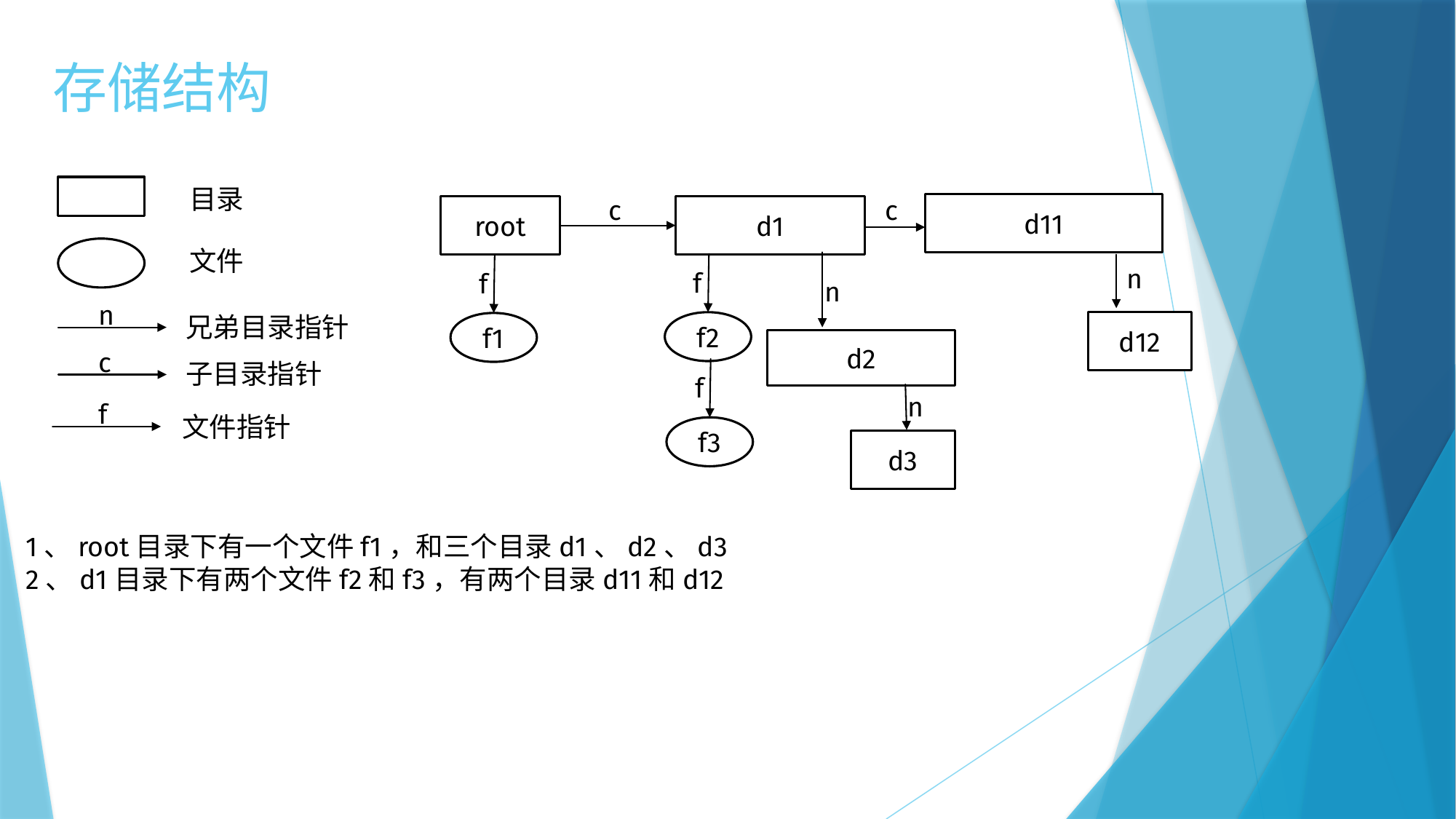

# 存储结构

目录
c
c
d11
root
d1

文件
n
f
f
n
n
兄弟目录指针
f2
d12
f1
d2
c
子目录指针
f
n
f
文件指针
f3
d3
1、root目录下有一个文件f1，和三个目录d1、d2、d3
2、d1目录下有两个文件f2和f3，有两个目录d11和d12